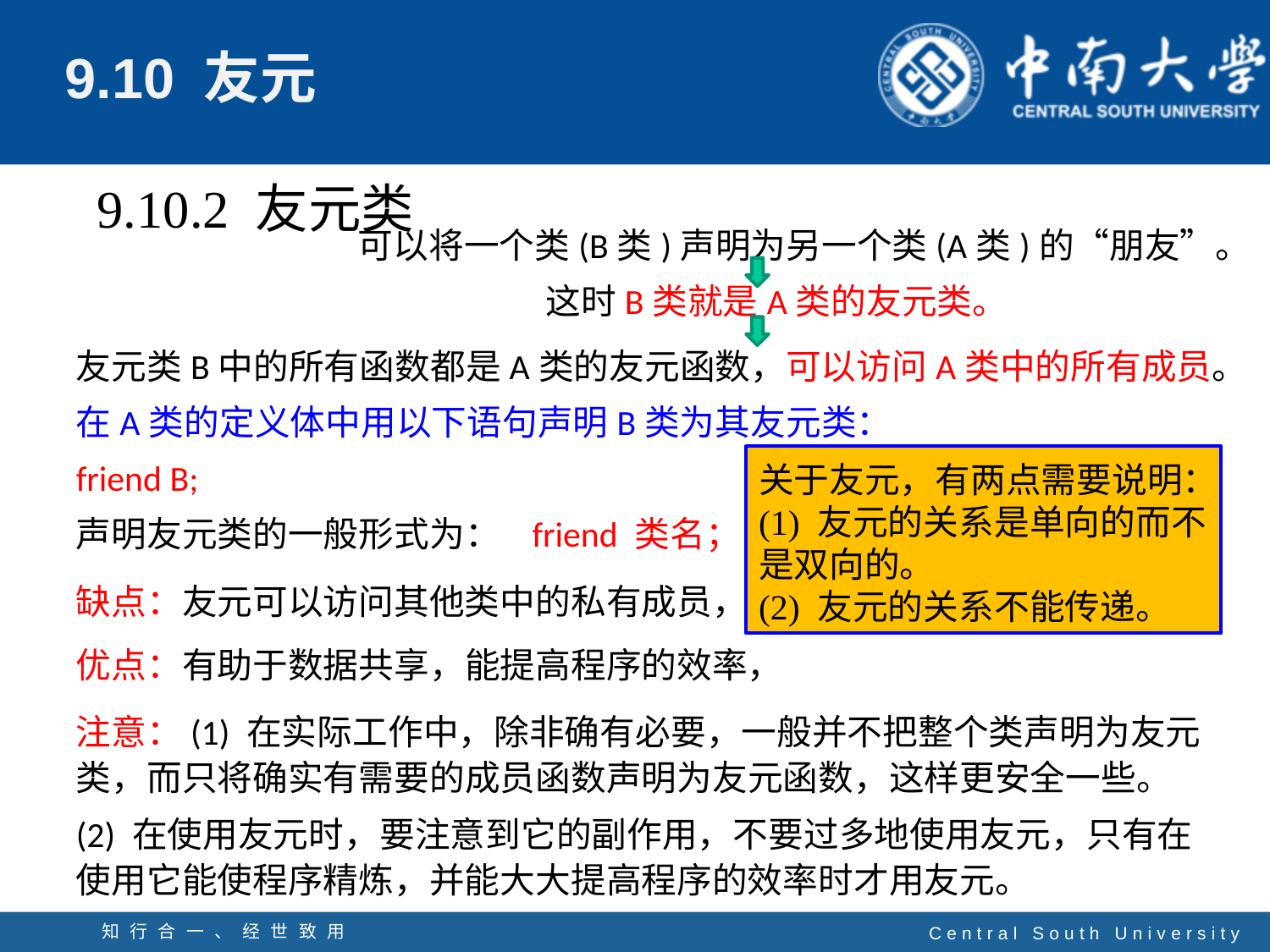

9.10.2 友元类
      可以将一个类(B类)声明为另一个类(A类)的“朋友”。
 这时B类就是A类的友元类。

友元类B中的所有函数都是A类的友元函数，可以访问A类中的所有成员。
在A类的定义体中用以下语句声明B类为其友元类：
friend B;
声明友元类的一般形式为：   friend 类名；
缺点：友元可以访问其他类中的私有成员，这是对封装原则的一个破坏。
优点：有助于数据共享，能提高程序的效率，
注意：(1) 在实际工作中，除非确有必要，一般并不把整个类声明为友元类，而只将确实有需要的成员函数声明为友元函数，这样更安全一些。
(2) 在使用友元时，要注意到它的副作用，不要过多地使用友元，只有在使用它能使程序精炼，并能大大提高程序的效率时才用友元。

关于友元，有两点需要说明：
(1) 友元的关系是单向的而不是双向的。
(2) 友元的关系不能传递。

知行合一、经世致用
自强不息 厚德载物
Central South University